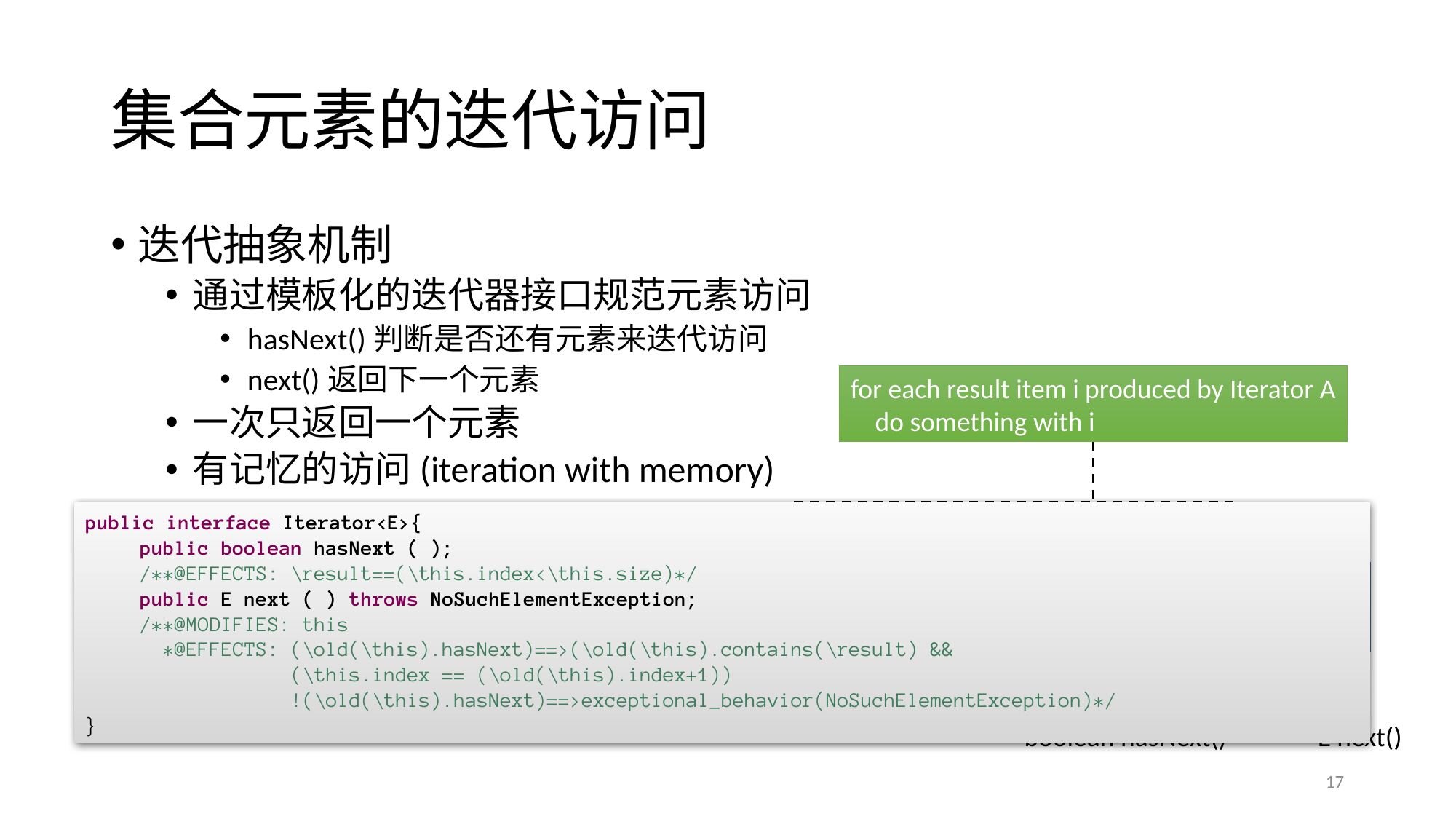

# 集合元素的迭代访问
迭代抽象机制
通过模板化的迭代器接口规范元素访问
hasNext()判断是否还有元素来迭代访问
next()返回下一个元素
一次只返回一个元素
有记忆的访问(iteration with memory)
for each result item i produced by Iterator A
    do something with i
public interface Iterator<E>{
public boolean hasNext ( );
/**@EFFECTS: \result==(\this.index<\this.size)*/
public E next ( ) throws NoSuchElementException;
/**@MODIFIES: this
  *@EFFECTS: (\old(\this).hasNext)==>(\old(\this).contains(\result) &&
             (\this.index == (\old(\this).index+1))
             !(\old(\this).hasNext)==>exceptional_behavior(NoSuchElementException)*/
}
Collective Class
Iterator<E>

boolean hasNext()
E next()
17